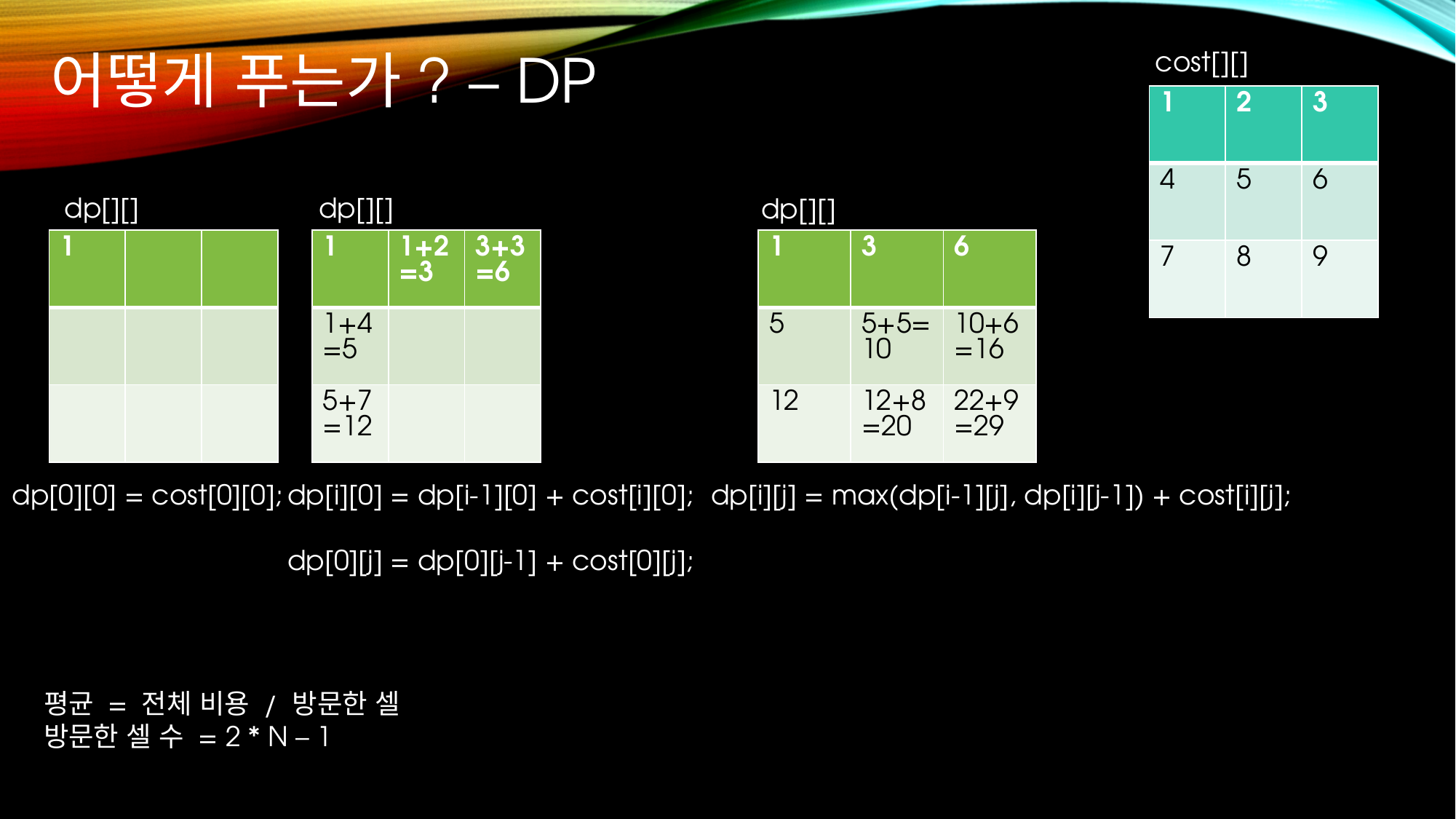

# 어떻게 푸는가? – DP
cost[][]
| 1 | 2 | 3 |
| --- | --- | --- |
| 4 | 5 | 6 |
| 7 | 8 | 9 |
dp[][]
dp[][]
dp[][]
| 1 |  |  |
| --- | --- | --- |
|  |  |  |
|  |  |  |
| 1 | 1+2=3 | 3+3=6 |
| --- | --- | --- |
| 1+4=5 |  |  |
| 5+7 =12 |  |  |
| 1 | 3 | 6 |
| --- | --- | --- |
| 5 | 5+5=10 | 10+6=16 |
| 12 | 12+8=20 | 22+9=29 |
dp[0][0] = cost[0][0];
dp[i][0] = dp[i-1][0] + cost[i][0];

dp[0][j] = dp[0][j-1] + cost[0][j];

dp[i][j] = max(dp[i-1][j], dp[i][j-1]) + cost[i][j];
평균 = 전체 비용 / 방문한 셀
방문한 셀 수 = 2 * N – 1